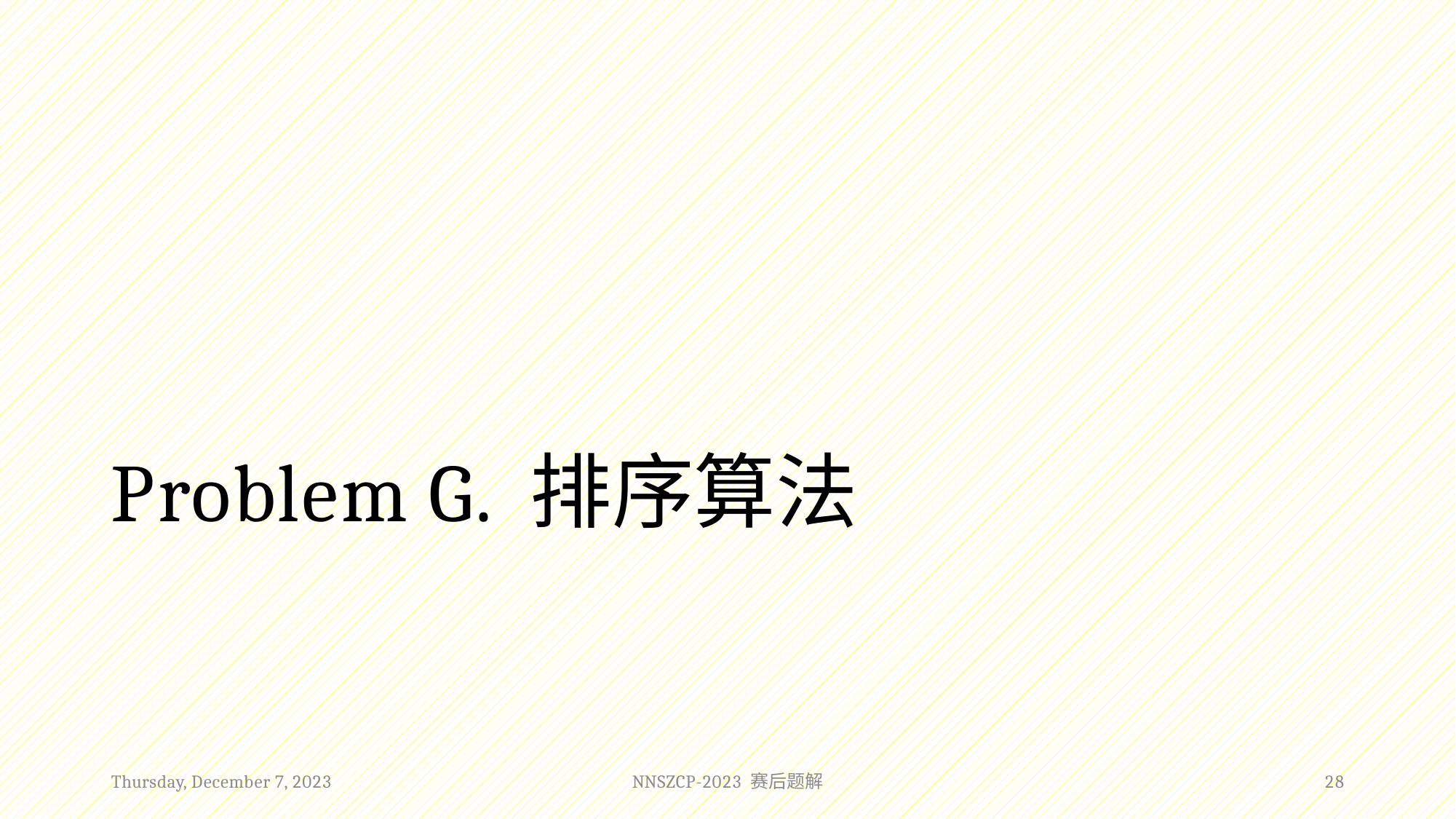

# Problem G. 排序算法
Thursday, December 7, 2023
NNSZCP-2023 赛后题解
28